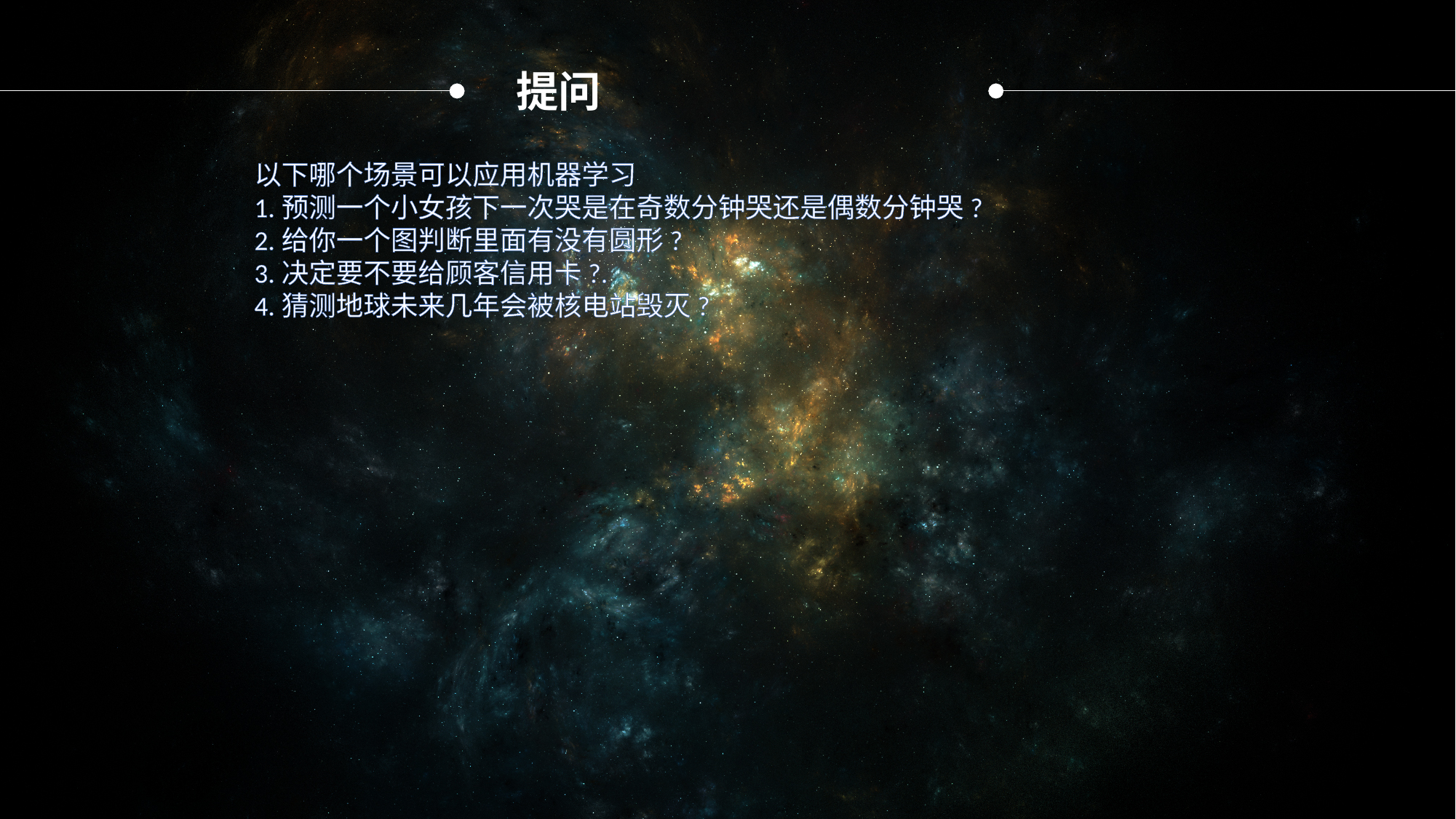

提问
以下哪个场景可以应用机器学习
1.预测一个小女孩下一次哭是在奇数分钟哭还是偶数分钟哭?
2.给你一个图判断里面有没有圆形?
3.决定要不要给顾客信用卡?.
4.猜测地球未来几年会被核电站毁灭?